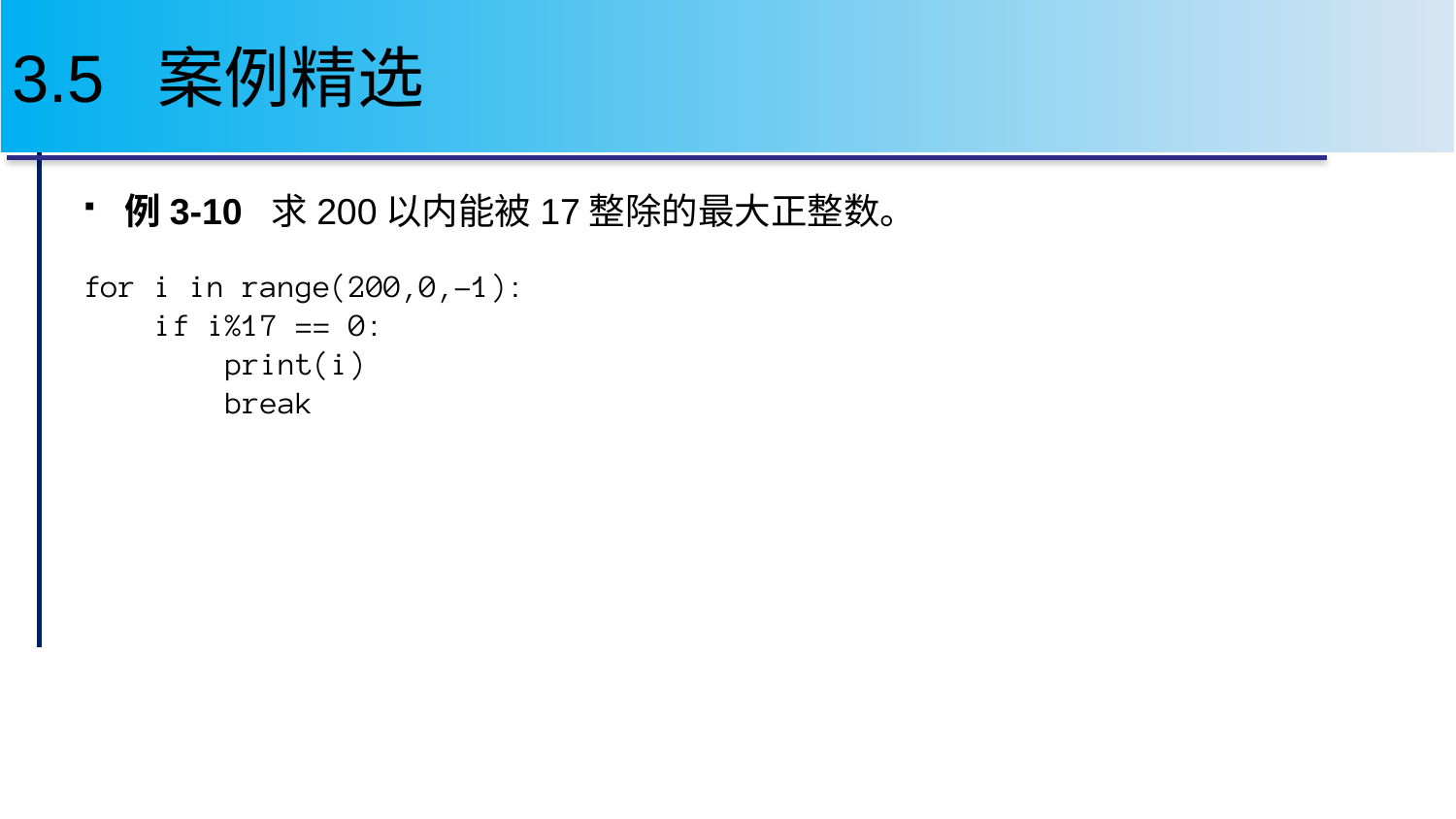

# 3.5  案例精选
例3-10  求200以内能被17整除的最大正整数。

for i in range(200,0,-1):
    if i%17 == 0:
        print(i)
        break